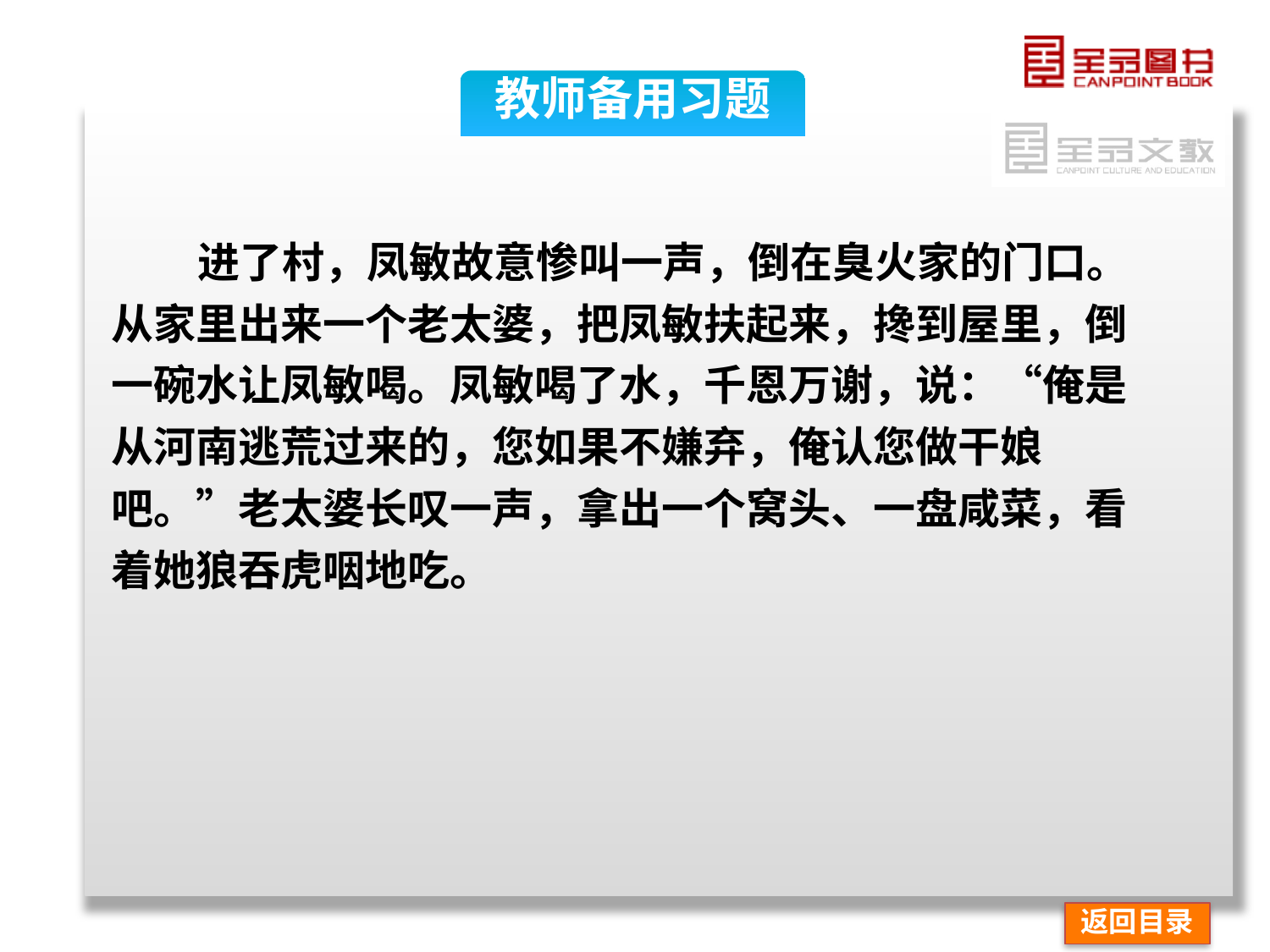

教师备用习题
进了村，凤敏故意惨叫一声，倒在臭火家的门口。从家里出来一个老太婆，把凤敏扶起来，搀到屋里，倒一碗水让凤敏喝。凤敏喝了水，千恩万谢，说：“俺是从河南逃荒过来的，您如果不嫌弃，俺认您做干娘吧。”老太婆长叹一声，拿出一个窝头、一盘咸菜，看着她狼吞虎咽地吃。
返回目录